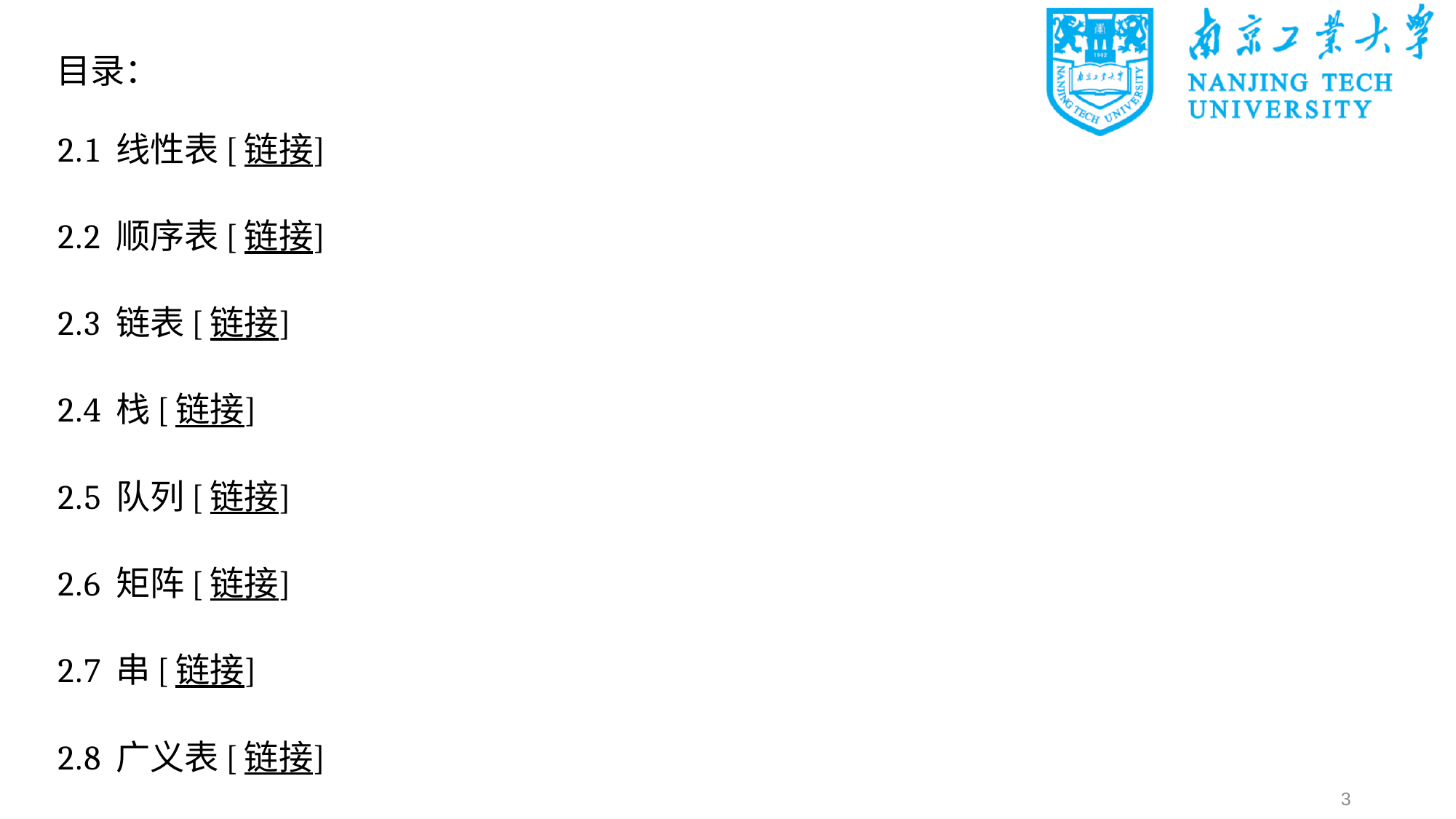

目录：
2.1 线性表[链接]
2.2 顺序表[链接]
2.3 链表[链接]
2.4 栈[链接]
2.5 队列[链接]
2.6 矩阵[链接]
2.7 串[链接]
2.8 广义表[链接]
3